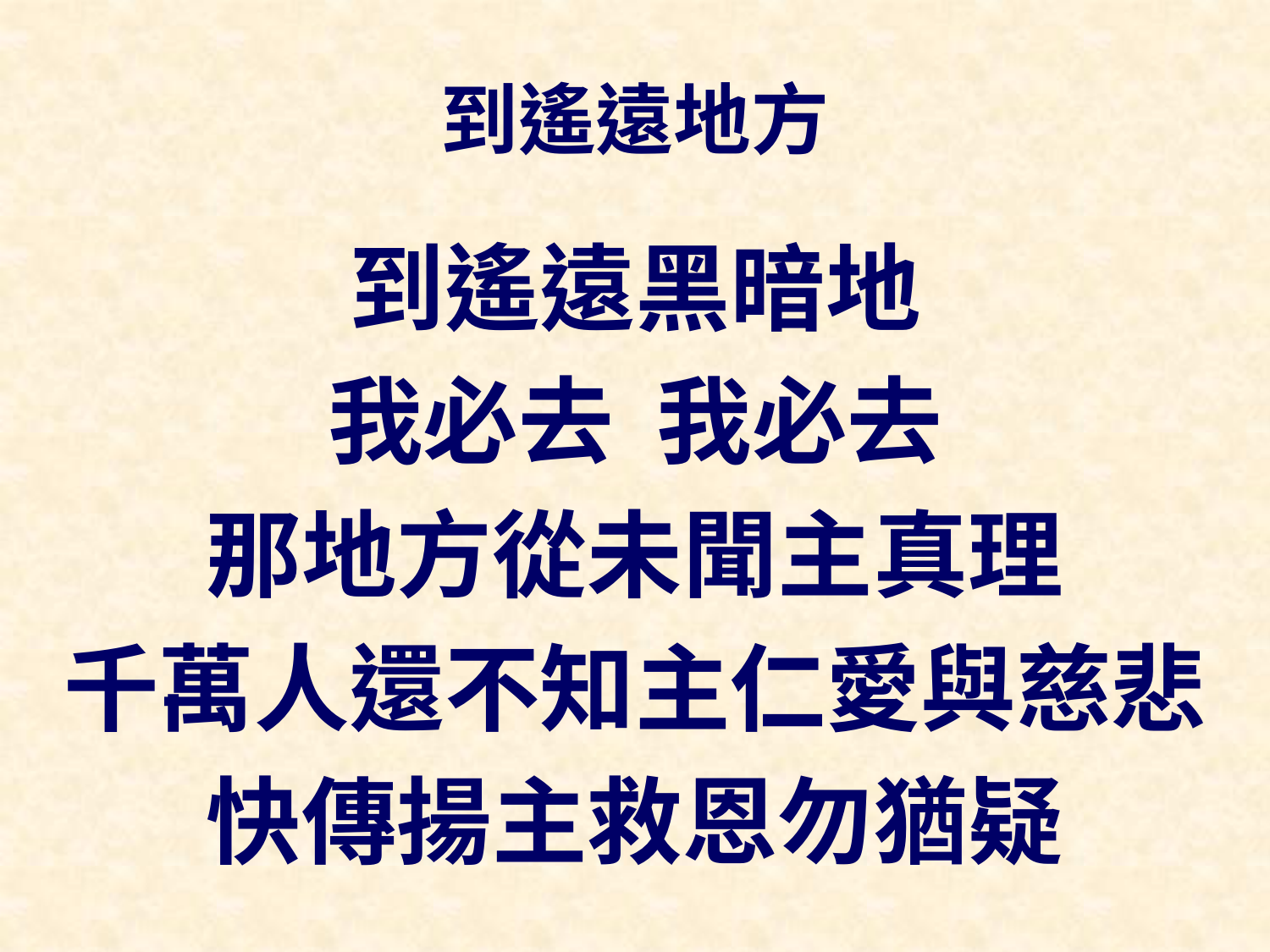

# 到遙遠地方
到遙遠黑暗地
我必去  我必去
那地方從未聞主真理
千萬人還不知主仁愛與慈悲
快傳揚主救恩勿猶疑